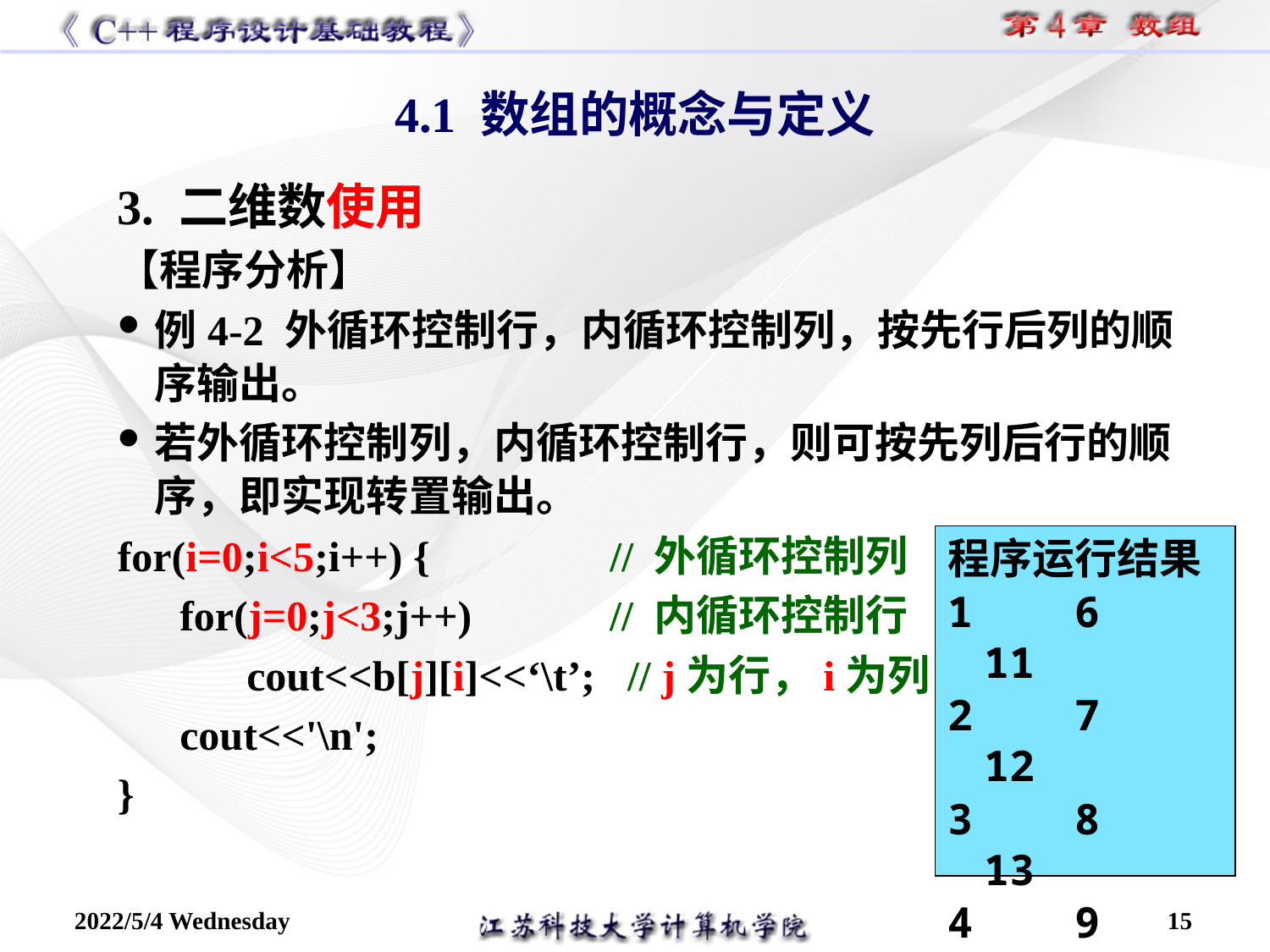

4.1 数组的概念与定义
3. 二维数使用
【程序分析】
例4-2 外循环控制行，内循环控制列，按先行后列的顺序输出。
若外循环控制列，内循环控制行，则可按先列后行的顺序，即实现转置输出。
for(i=0;i<5;i++) {                 // 外循环控制列
for(j=0;j<3;j++)             // 内循环控制行
cout<<b[j][i]<<‘\t’;   // j为行，i为列
cout<<'\n';
}
程序运行结果
1    6    11
2    7    12
3    8    13
4    9    14
5    10   15